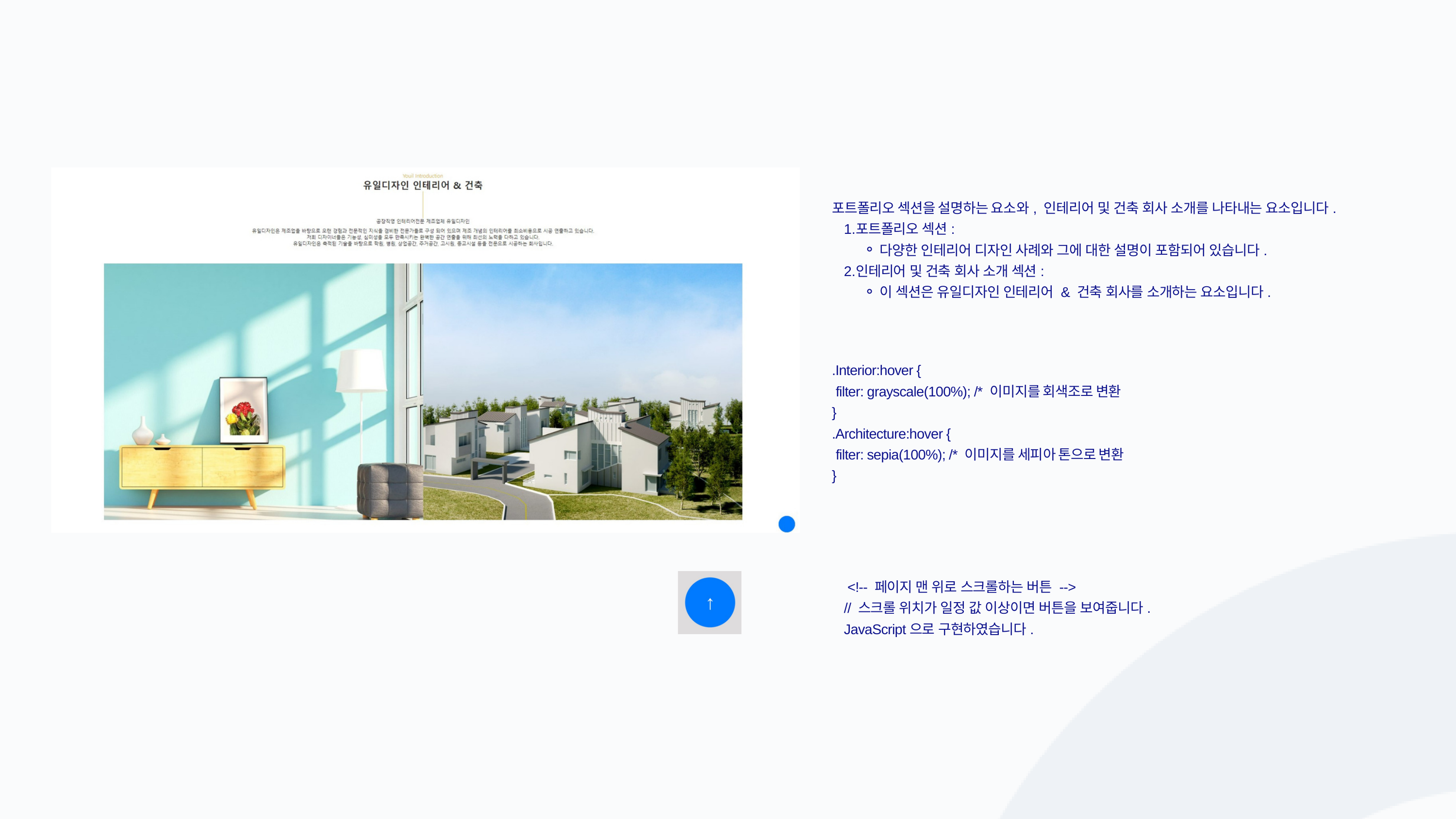

포트폴리오 섹션을 설명하는 요소와, 인테리어 및 건축 회사 소개를 나타내는 요소입니다.
포트폴리오 섹션:
다양한 인테리어 디자인 사례와 그에 대한 설명이 포함되어 있습니다.
인테리어 및 건축 회사 소개 섹션:
이 섹션은 유일디자인 인테리어 & 건축 회사를 소개하는 요소입니다.

.Interior:hover {
 filter: grayscale(100%); /* 이미지를 회색조로 변환
}
.Architecture:hover {
 filter: sepia(100%); /* 이미지를 세피아 톤으로 변환
}

  <!-- 페이지 맨 위로 스크롤하는 버튼 -->
 // 스크롤 위치가 일정 값 이상이면 버튼을 보여줍니다.
 JavaScript으로 구현하였습니다.